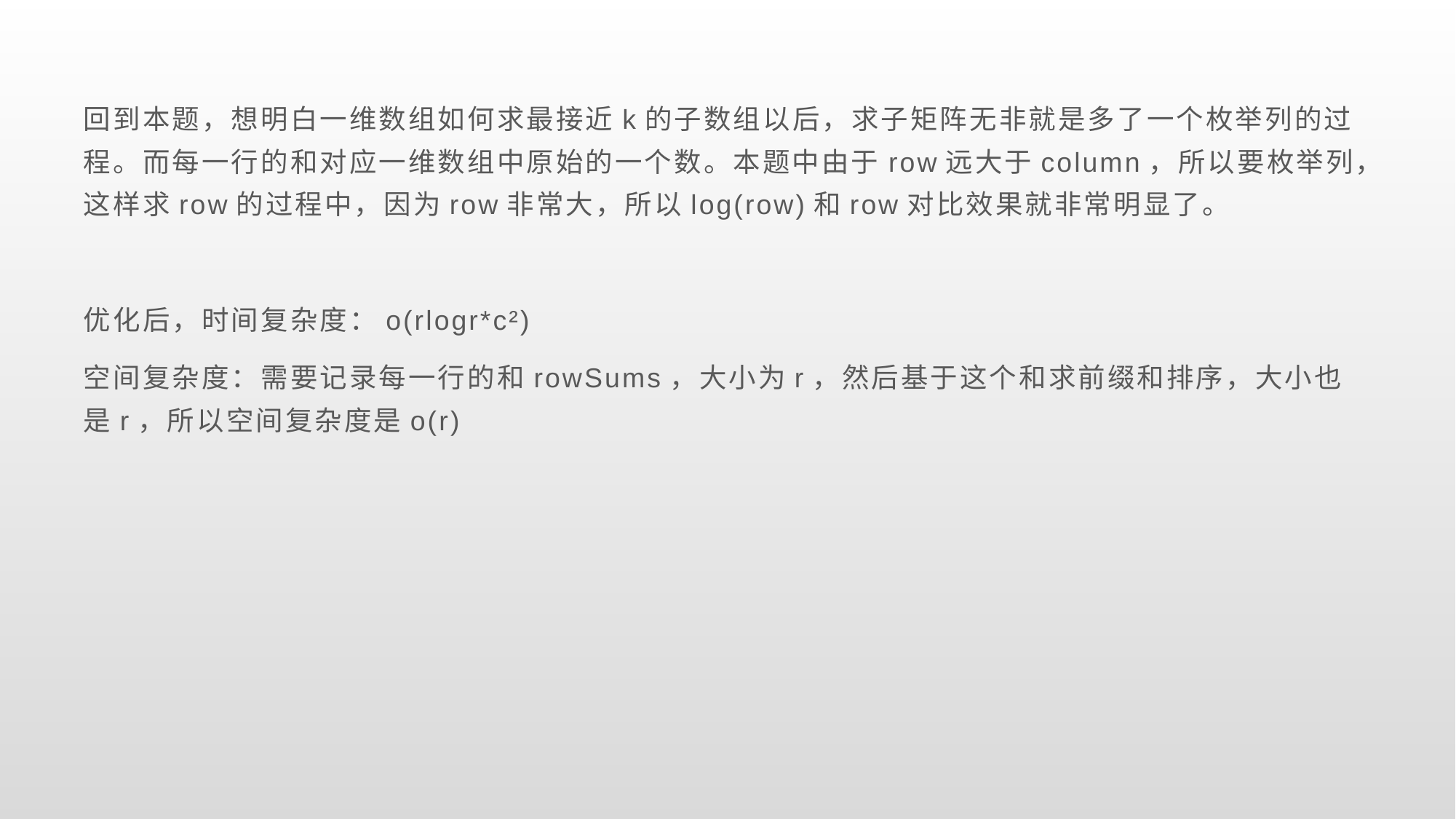

回到本题，想明白一维数组如何求最接近k的子数组以后，求子矩阵无非就是多了一个枚举列的过程。而每一行的和对应一维数组中原始的一个数。本题中由于row远大于column，所以要枚举列，这样求row的过程中，因为row非常大，所以log(row)和row对比效果就非常明显了。

优化后，时间复杂度：o(rlogr*c²)
空间复杂度：需要记录每一行的和rowSums，大小为r，然后基于这个和求前缀和排序，大小也是r，所以空间复杂度是o(r)